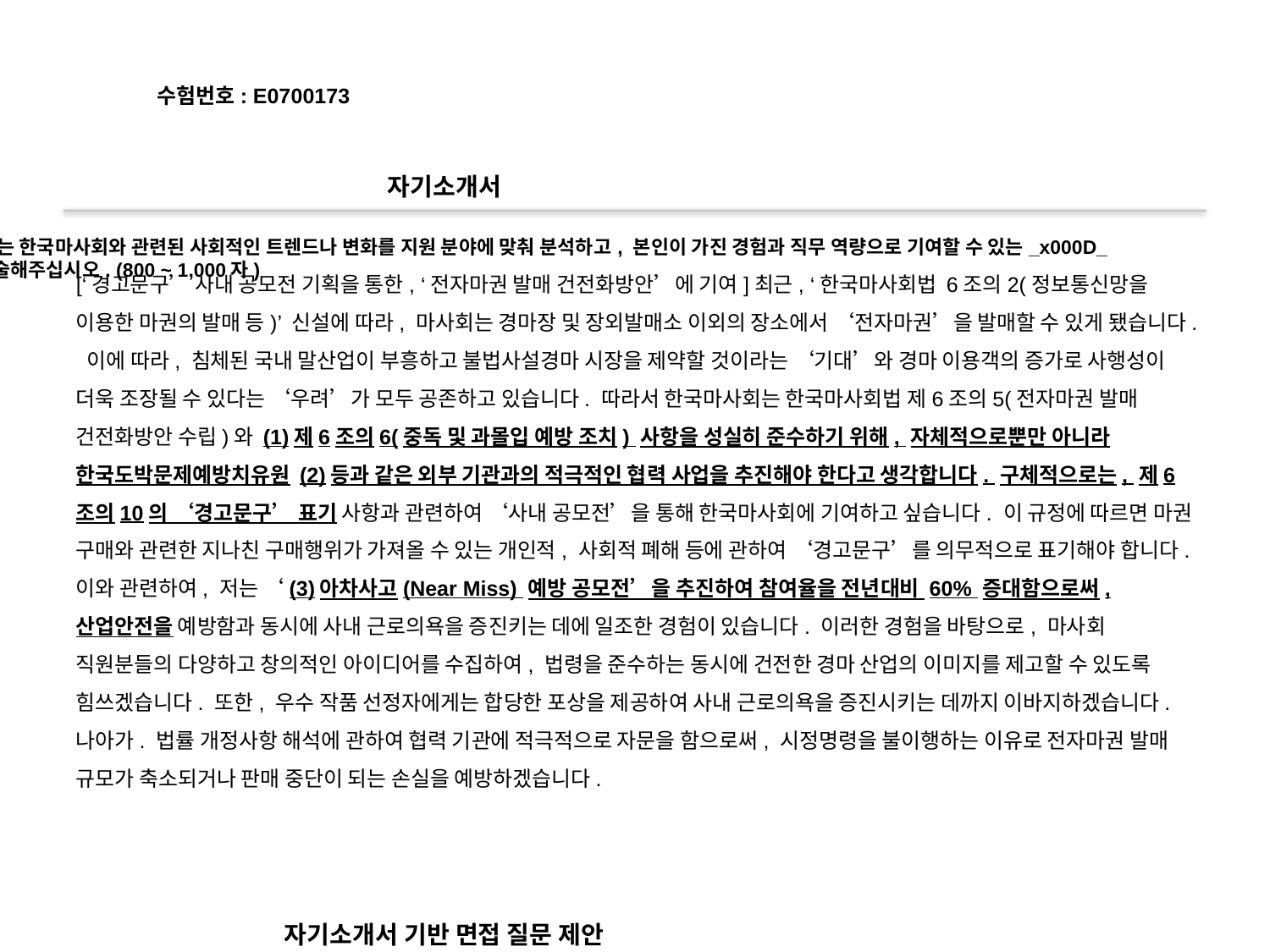

수험번호: E0700173
#

자기소개서

본인이 최근 관심을 갖고 있는 한국마사회와 관련된 사회적인 트렌드나 변화를 지원 분야에 맞춰 분석하고, 본인이 가진 경험과 직무 역량으로 기여할 수 있는_x000D_
바가 무엇인지 자세하게 기술해주십시오. (800 ~ 1,000자)

[‘경고문구’ 사내 공모전 기획을 통한, ‘전자마권 발매 건전화방안’에 기여]최근, ‘한국마사회법 6조의2(정보통신망을 이용한 마권의 발매 등)’ 신설에 따라, 마사회는 경마장 및 장외발매소 이외의 장소에서 ‘전자마권’을 발매할 수 있게 됐습니다. 이에 따라, 침체된 국내 말산업이 부흥하고 불법사설경마 시장을 제약할 것이라는 ‘기대’와 경마 이용객의 증가로 사행성이 더욱 조장될 수 있다는 ‘우려’가 모두 공존하고 있습니다. 따라서 한국마사회는 한국마사회법 제6조의5(전자마권 발매 건전화방안 수립)와 (1)제6조의6(중독 및 과몰입 예방 조치) 사항을 성실히 준수하기 위해, 자체적으로뿐만 아니라 한국도박문제예방치유원 (2)등과 같은 외부 기관과의 적극적인 협력 사업을 추진해야 한다고 생각합니다. 구체적으로는, 제6조의10의 ‘경고문구’ 표기 사항과 관련하여 ‘사내 공모전’을 통해 한국마사회에 기여하고 싶습니다. 이 규정에 따르면 마권 구매와 관련한 지나친 구매행위가 가져올 수 있는 개인적, 사회적 폐해 등에 관하여 ‘경고문구’를 의무적으로 표기해야 합니다. 이와 관련하여, 저는 ‘(3)아차사고(Near Miss) 예방 공모전’을 추진하여 참여율을 전년대비 60% 증대함으로써, 산업안전을 예방함과 동시에 사내 근로의욕을 증진키는 데에 일조한 경험이 있습니다. 이러한 경험을 바탕으로, 마사회 직원분들의 다양하고 창의적인 아이디어를 수집하여, 법령을 준수하는 동시에 건전한 경마 산업의 이미지를 제고할 수 있도록 힘쓰겠습니다. 또한, 우수 작품 선정자에게는 합당한 포상을 제공하여 사내 근로의욕을 증진시키는 데까지 이바지하겠습니다. 나아가. 법률 개정사항 해석에 관하여 협력 기관에 적극적으로 자문을 함으로써, 시정명령을 불이행하는 이유로 전자마권 발매 규모가 축소되거나 판매 중단이 되는 손실을 예방하겠습니다.

자기소개서 기반 면접 질문 제안

(1) 전자마권 발매 관련 법령 준수를 위해 외부 기관과 어떻게 협력할 계획인가요?
(2) 사내 공모전 추진 경험이 산업안전에 어떤 영향을 미쳤나요?
(3) 우수 작품 선정자에게 포상을 제공하는 방안은 어떻게 구현할 예정인가요?